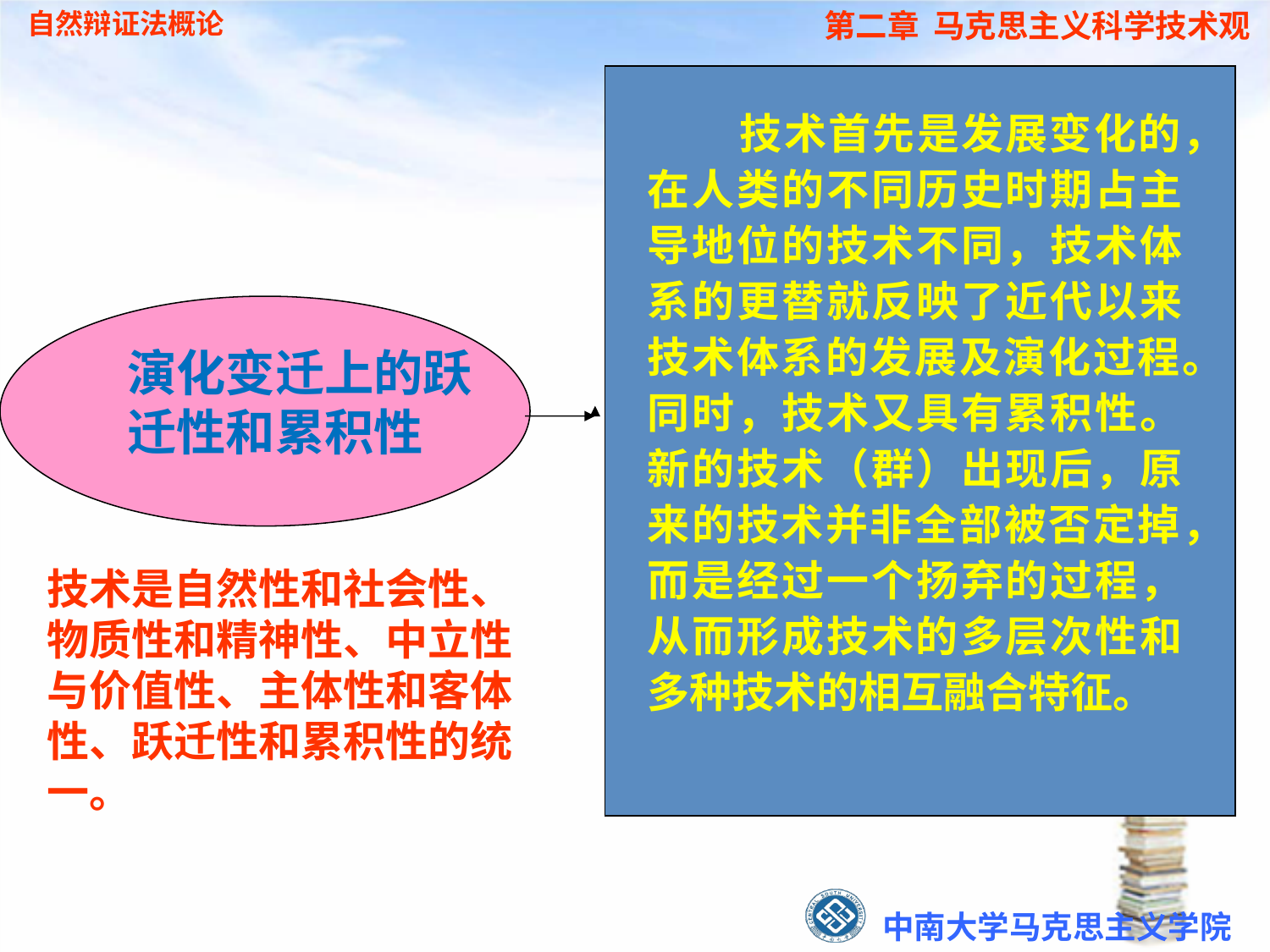

技术首先是发展变化的，在人类的不同历史时期占主导地位的技术不同，技术体系的更替就反映了近代以来技术体系的发展及演化过程。同时，技术又具有累积性。新的技术（群）出现后，原来的技术并非全部被否定掉，而是经过一个扬弃的过程，从而形成技术的多层次性和多种技术的相互融合特征。

演化变迁上的跃迁性和累积性

技术是自然性和社会性、物质性和精神性、中立性与价值性、主体性和客体性、跃迁性和累积性的统一。